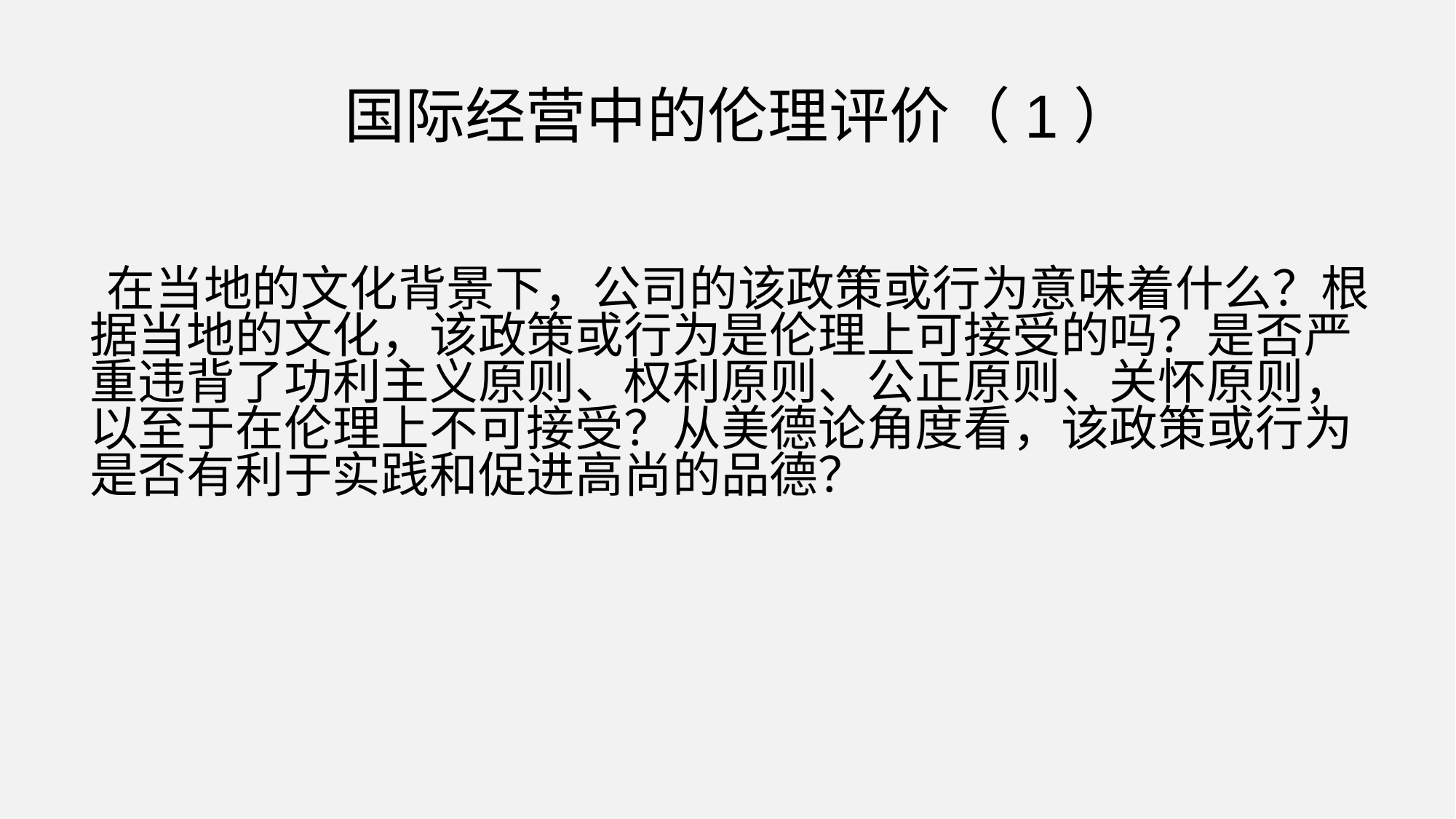

# 国际经营中的伦理评价（1）
   在当地的文化背景下，公司的该政策或行为意味着什么？根据当地的文化，该政策或行为是伦理上可接受的吗？是否严重违背了功利主义原则、权利原则、公正原则、关怀原则，以至于在伦理上不可接受？从美德论角度看，该政策或行为是否有利于实践和促进高尚的品德？